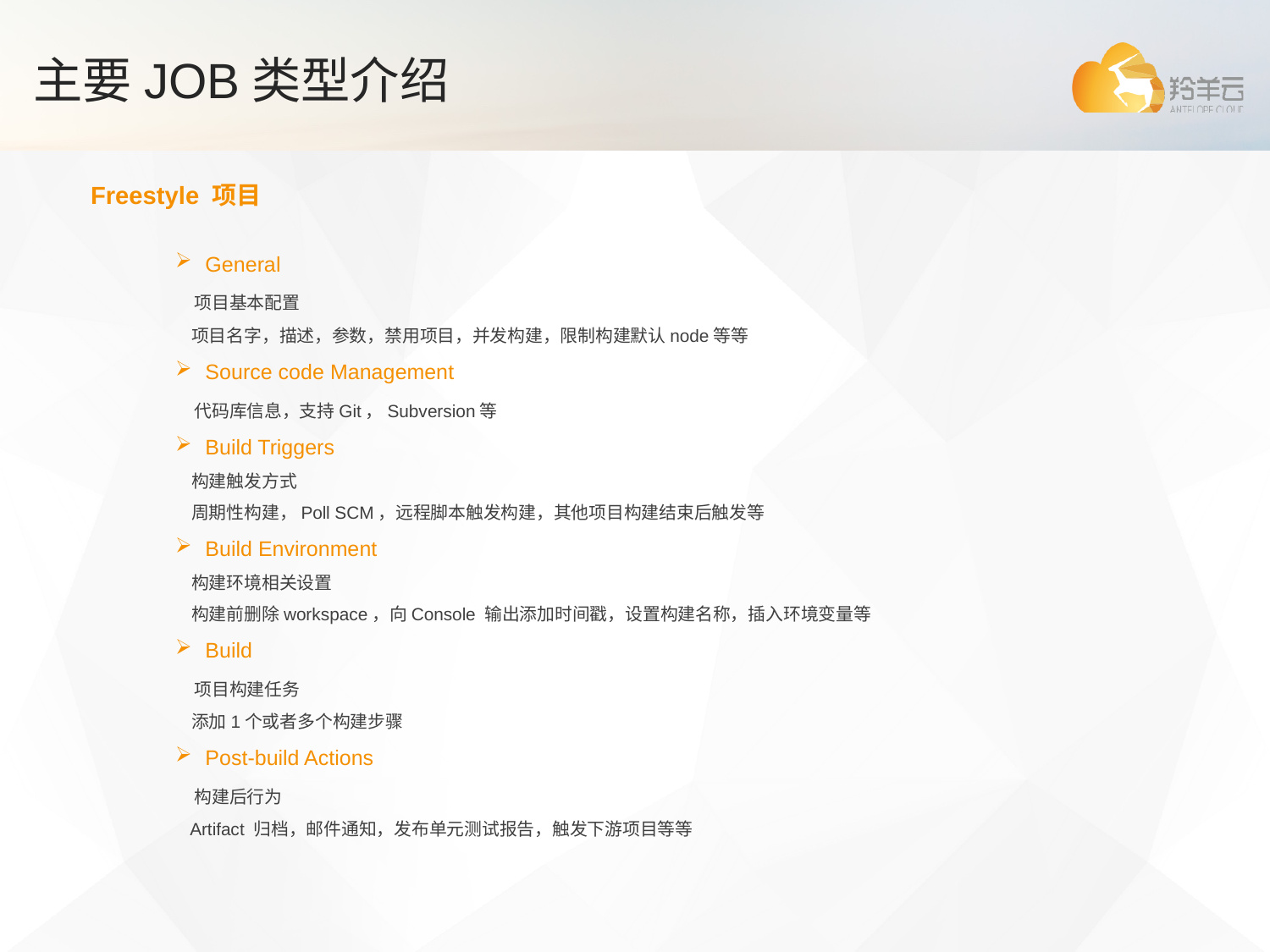

# 主要JOB类型介绍
Freestyle 项目
General
   项目基本配置
   项目名字，描述，参数，禁用项目，并发构建，限制构建默认node等等
Source code Management
   代码库信息，支持Git，Subversion等
Build Triggers
   构建触发方式
   周期性构建，Poll SCM，远程脚本触发构建，其他项目构建结束后触发等
Build Environment
   构建环境相关设置
   构建前删除workspace，向Console 输出添加时间戳，设置构建名称，插入环境变量等
Build
   项目构建任务
   添加1个或者多个构建步骤
Post-build Actions
   构建后行为
   Artifact 归档，邮件通知，发布单元测试报告，触发下游项目等等